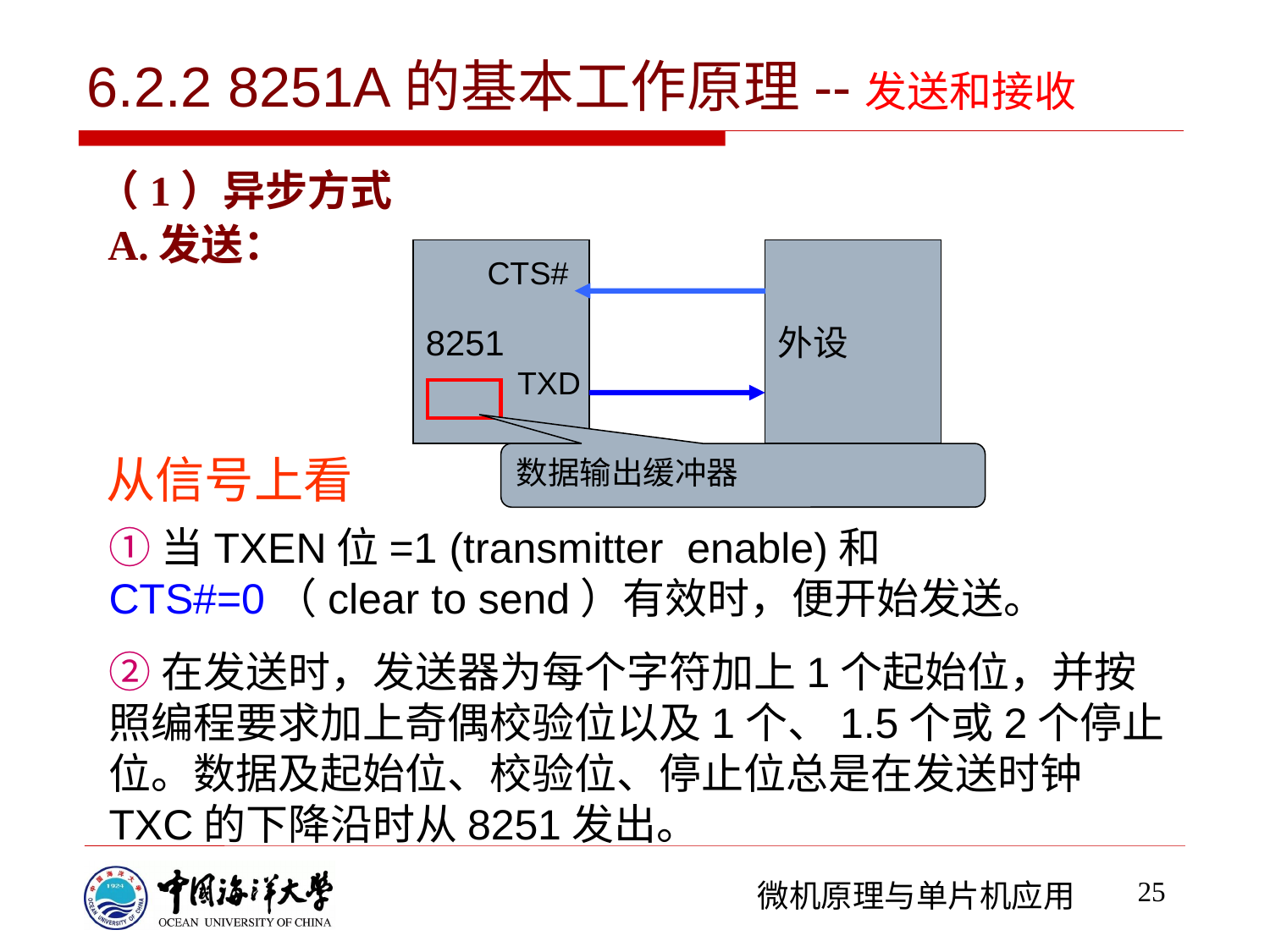

6.2.2 8251A的基本工作原理--发送和接收
（1）异步方式
 A.发送：
8251
外设
CTS#

TXD

从信号上看
数据输出缓冲器

①当TXEN位=1 (transmitter  enable)和CTS#=0（clear to send）有效时，便开始发送。
②在发送时，发送器为每个字符加上1个起始位，并按照编程要求加上奇偶校验位以及1个、1.5个或2个停止位。数据及起始位、校验位、停止位总是在发送时钟TXC的下降沿时从8251发出。

25